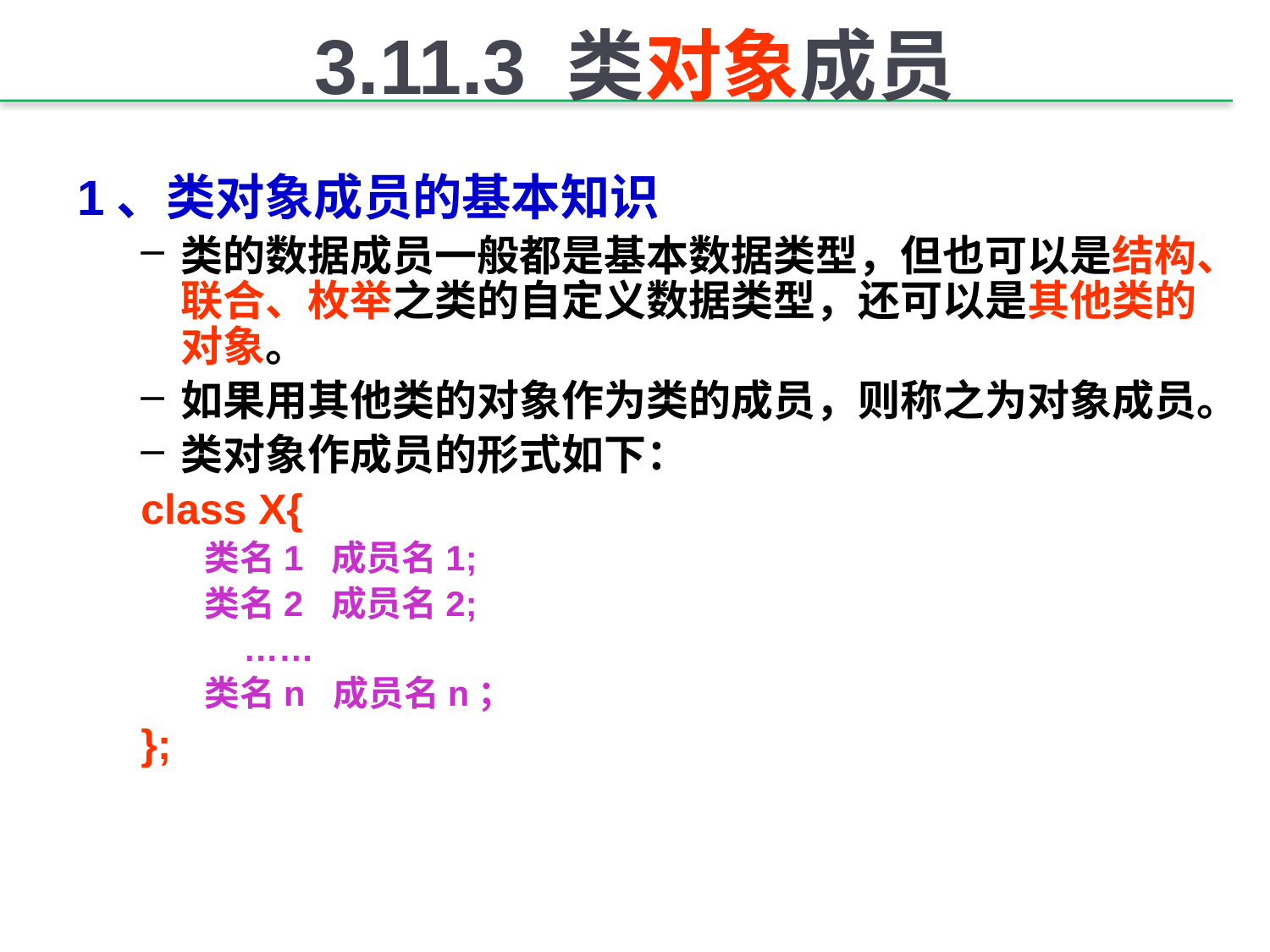

# 3.11.3 类对象成员
1、类对象成员的基本知识
类的数据成员一般都是基本数据类型，但也可以是结构、联合、枚举之类的自定义数据类型，还可以是其他类的对象。
如果用其他类的对象作为类的成员，则称之为对象成员。
类对象作成员的形式如下：
class X{
类名1  成员名1;
类名2  成员名2;
    ……
类名n  成员名n；
};